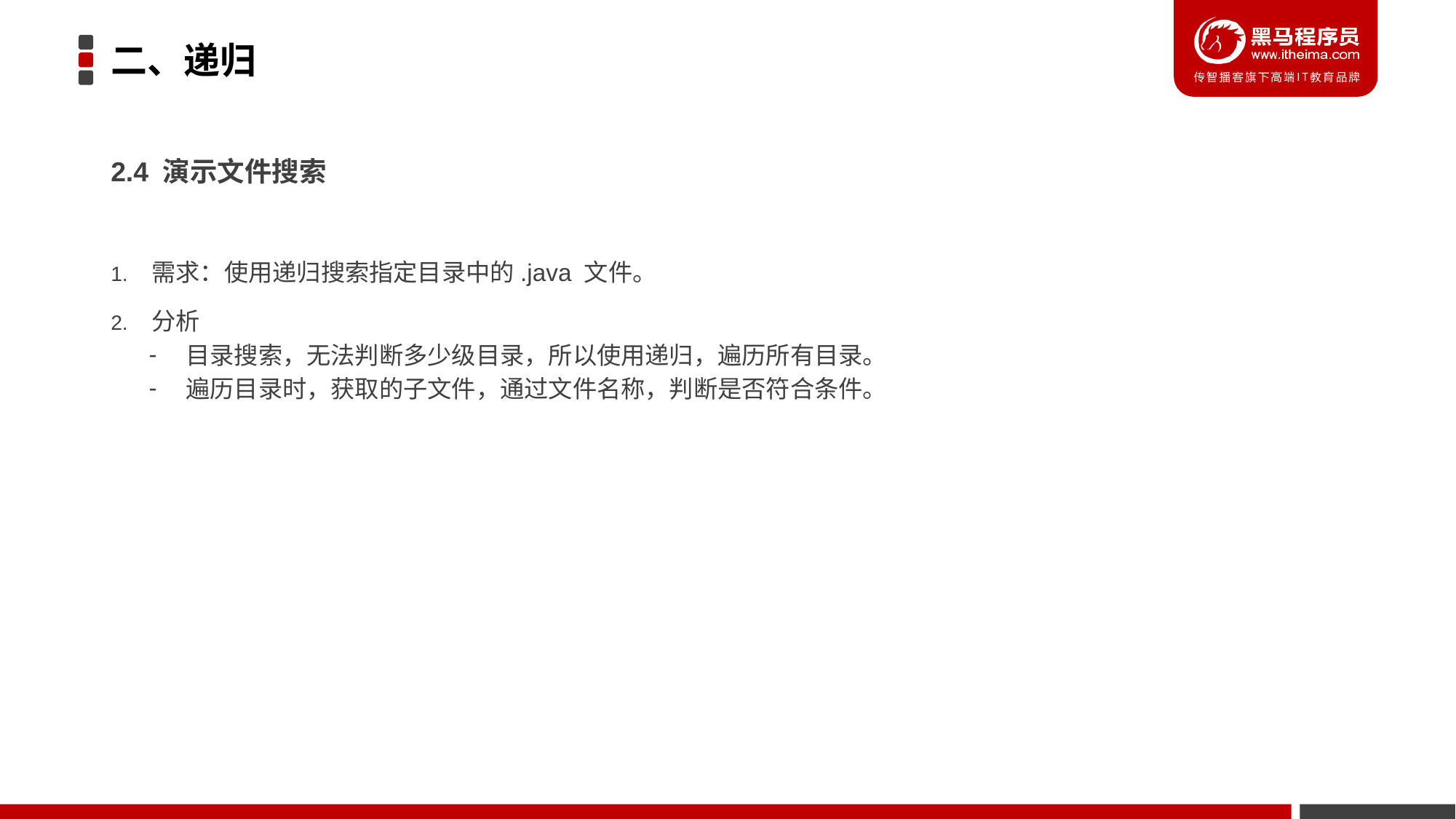

# 二、递归
2.4 演示文件搜索
需求：使用递归搜索指定目录中的.java 文件。
分析
目录搜索，无法判断多少级目录，所以使用递归，遍历所有目录。
遍历目录时，获取的子文件，通过文件名称，判断是否符合条件。